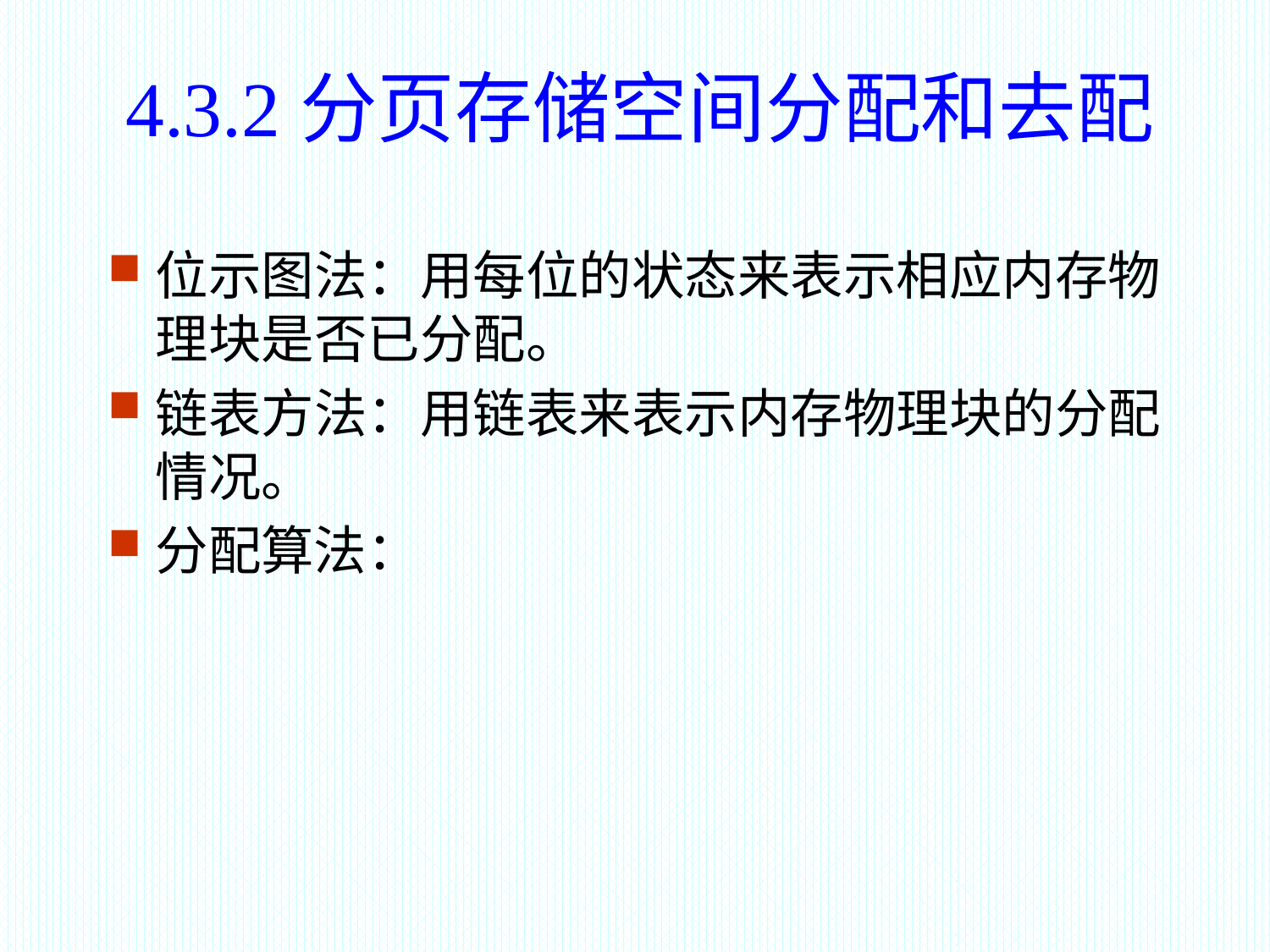

4.3.2分页存储空间分配和去配
位示图法：用每位的状态来表示相应内存物理块是否已分配。
链表方法：用链表来表示内存物理块的分配情况。
分配算法：